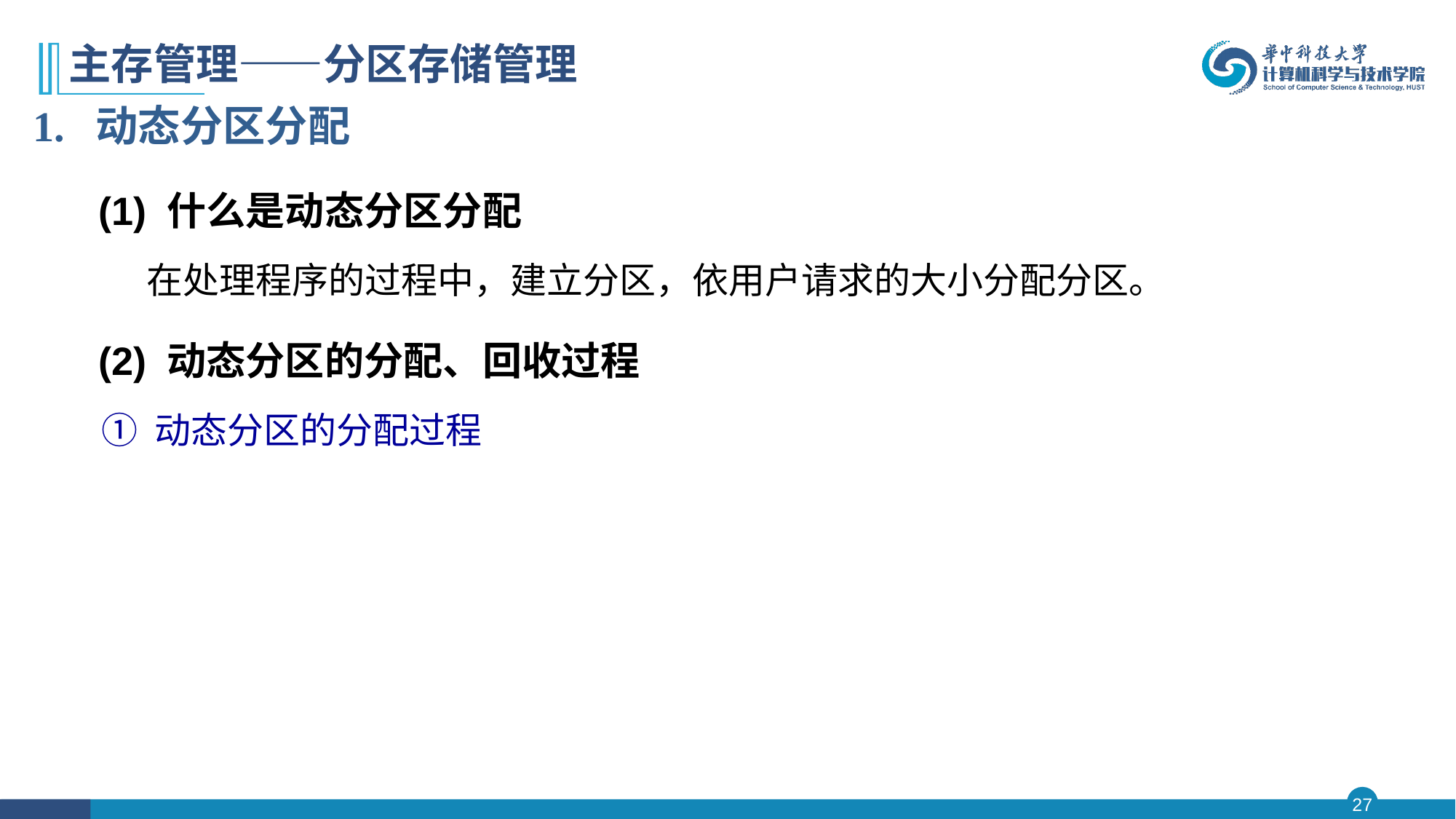

# 主存管理——分区存储管理
1.  动态分区分配
      (1) 什么是动态分区分配
             在处理程序的过程中，建立分区，依用户请求的大小分配分区。
      (2) 动态分区的分配、回收过程
① 动态分区的分配过程